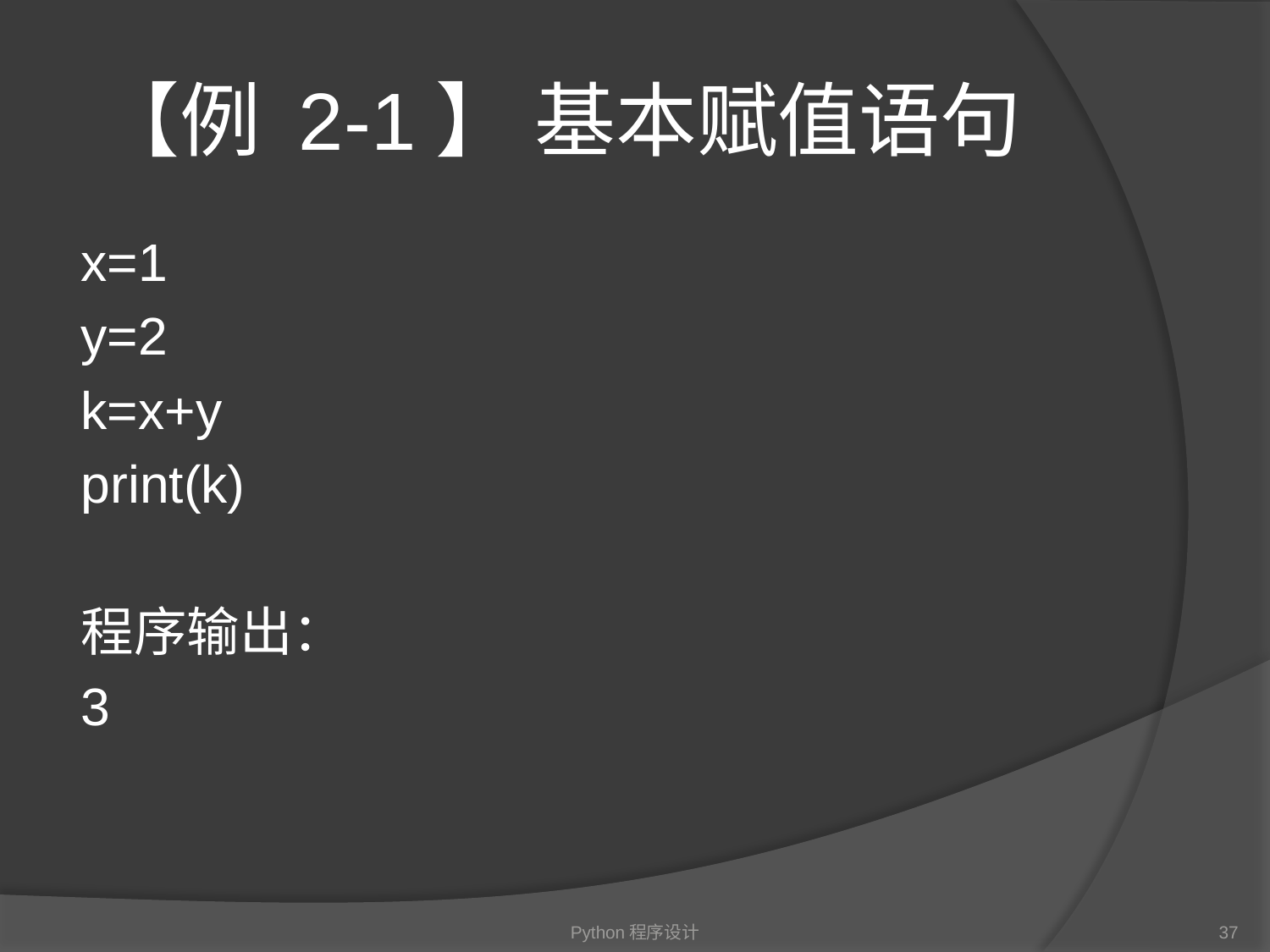

# 【例 2-1】 基本赋值语句
x=1
y=2
k=x+y
print(k)

程序输出：
3

Python程序设计
37